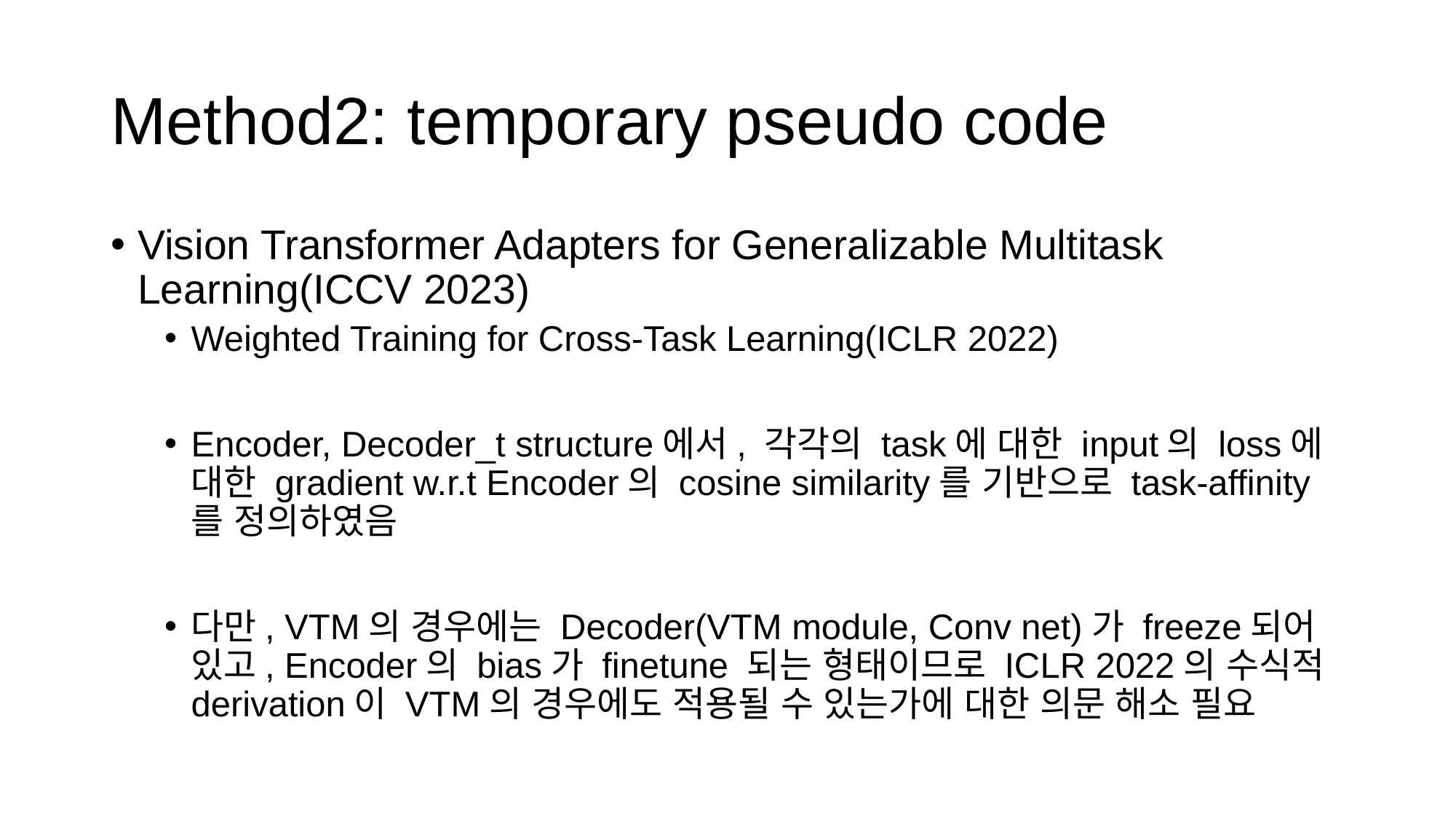

# Method2: temporary pseudo code
Vision Transformer Adapters for Generalizable Multitask Learning(ICCV 2023)
Weighted Training for Cross-Task Learning(ICLR 2022)

Encoder, Decoder_t structure에서, 각각의 task에 대한 input의 loss에 대한 gradient w.r.t Encoder의 cosine similarity를 기반으로 task-affinity를 정의하였음

다만, VTM의 경우에는 Decoder(VTM module, Conv net)가 freeze되어 있고, Encoder의 bias가 finetune 되는 형태이므로 ICLR 2022의 수식적 derivation이 VTM의 경우에도 적용될 수 있는가에 대한 의문 해소 필요